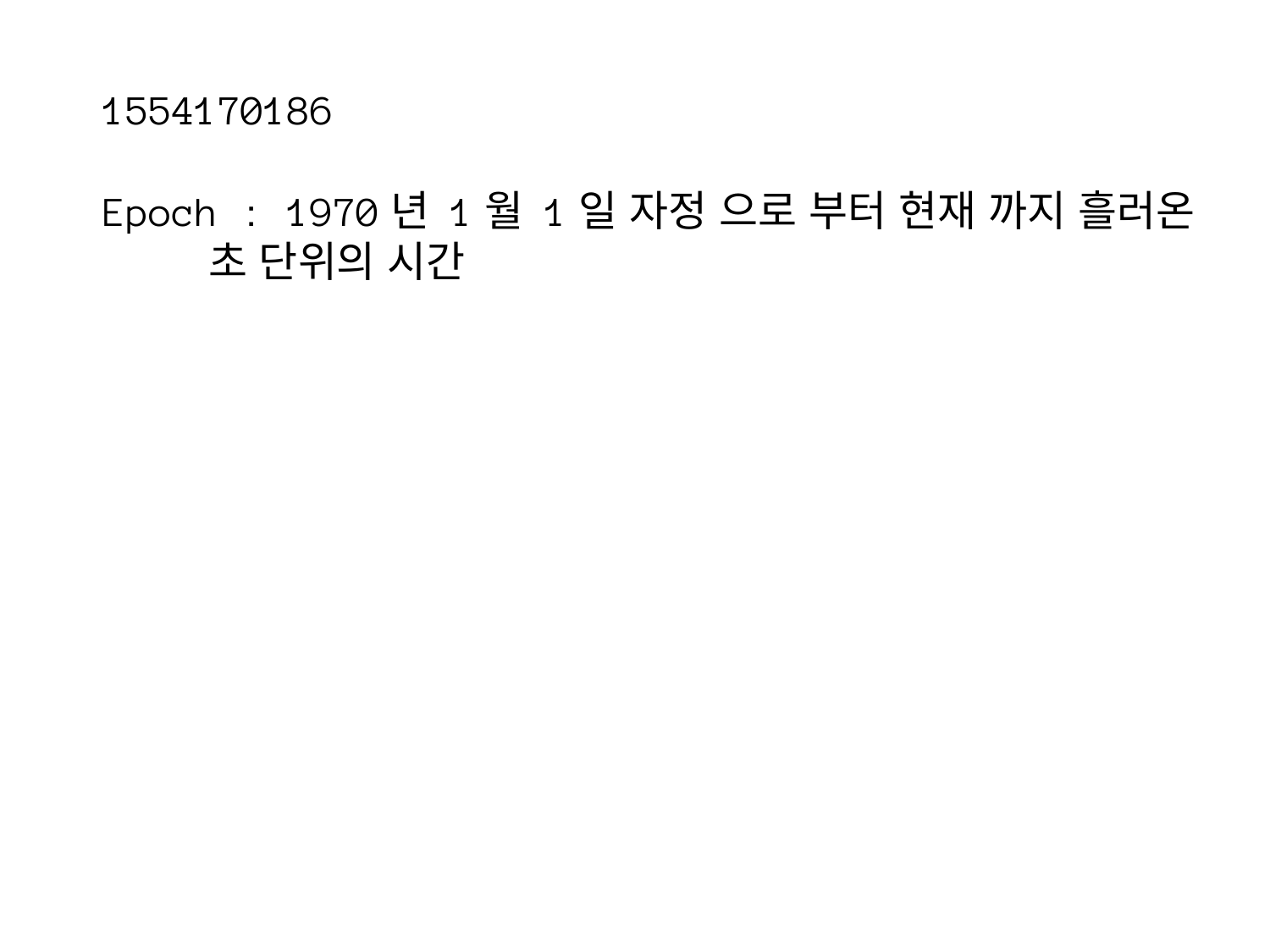

1554170186

Epoch : 1970년 1월 1일 자정 으로 부터 현재 까지 흘러온
        초 단위의 시간